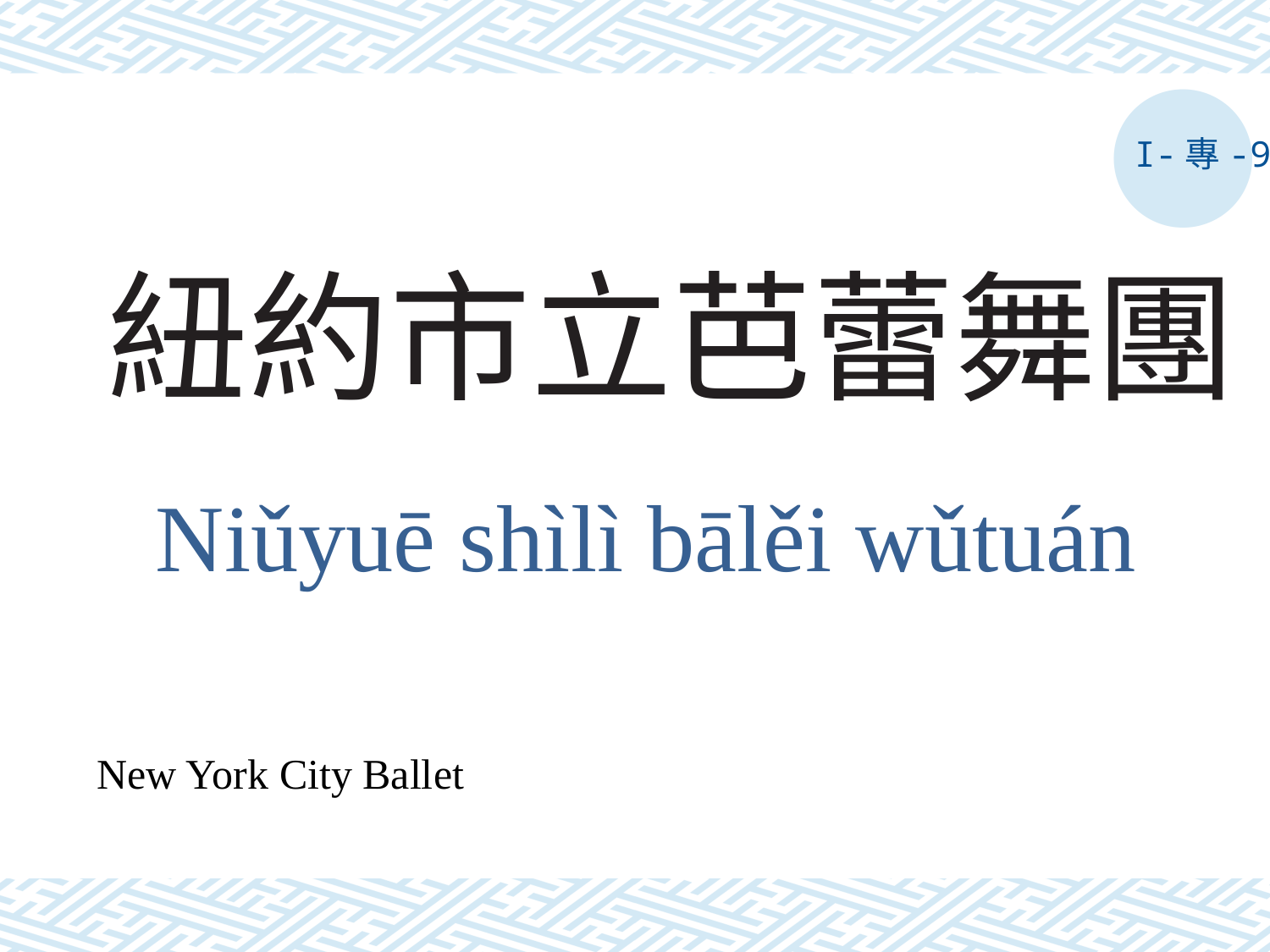

I-專-9

# 紐約市立芭蕾舞團
Niǔyuē shìlì bālěi wǔtuán
New York City Ballet